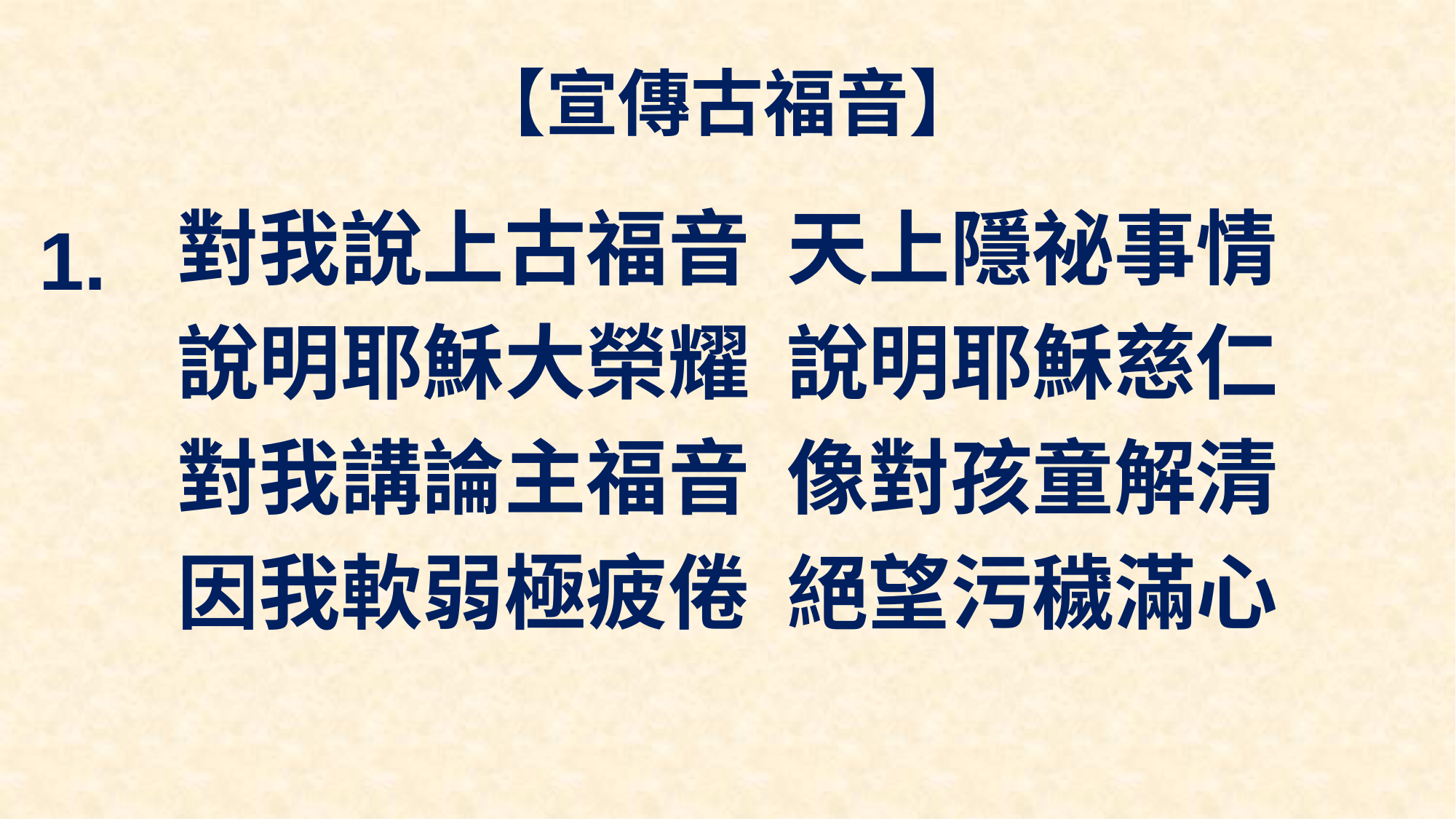

# 【宣傳古福音】
對我說上古福音  天上隱祕事情
說明耶穌大榮耀  說明耶穌慈仁
對我講論主福音  像對孩童解清
因我軟弱極疲倦  絕望污穢滿心
1.